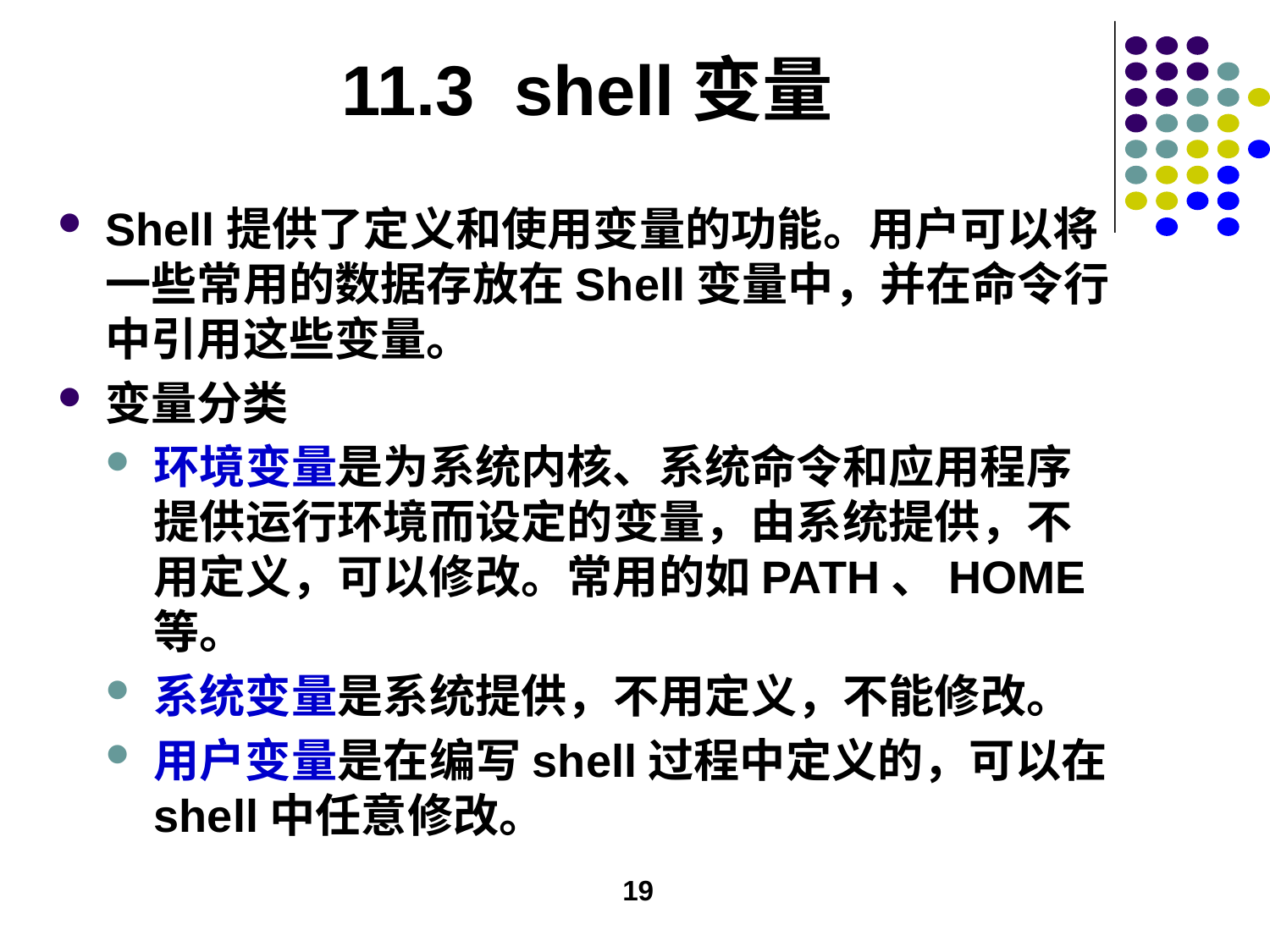

# 11.3  shell变量
Shell提供了定义和使用变量的功能。用户可以将一些常用的数据存放在Shell变量中，并在命令行中引用这些变量。
变量分类
环境变量是为系统内核、系统命令和应用程序提供运行环境而设定的变量，由系统提供，不用定义，可以修改。常用的如PATH、HOME等。
系统变量是系统提供，不用定义，不能修改。
用户变量是在编写shell过程中定义的，可以在shell中任意修改。

19